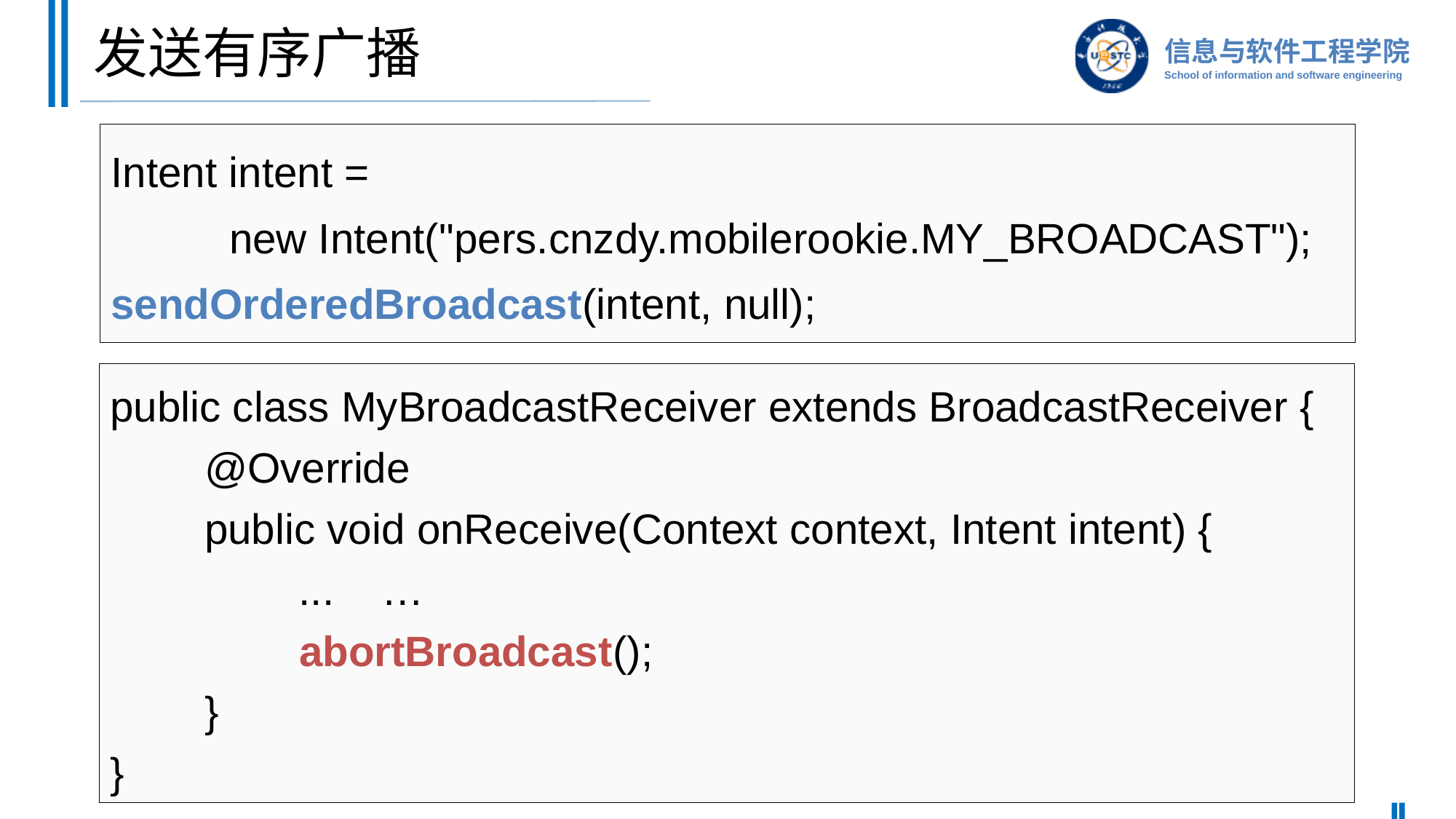

# 发送有序广播
Intent intent =
          new Intent("pers.cnzdy.mobilerookie.MY_BROADCAST");
sendOrderedBroadcast(intent, null);
public class MyBroadcastReceiver extends BroadcastReceiver {
        @Override
        public void onReceive(Context context, Intent intent) {
                ...    …
                abortBroadcast();
        }
}
15